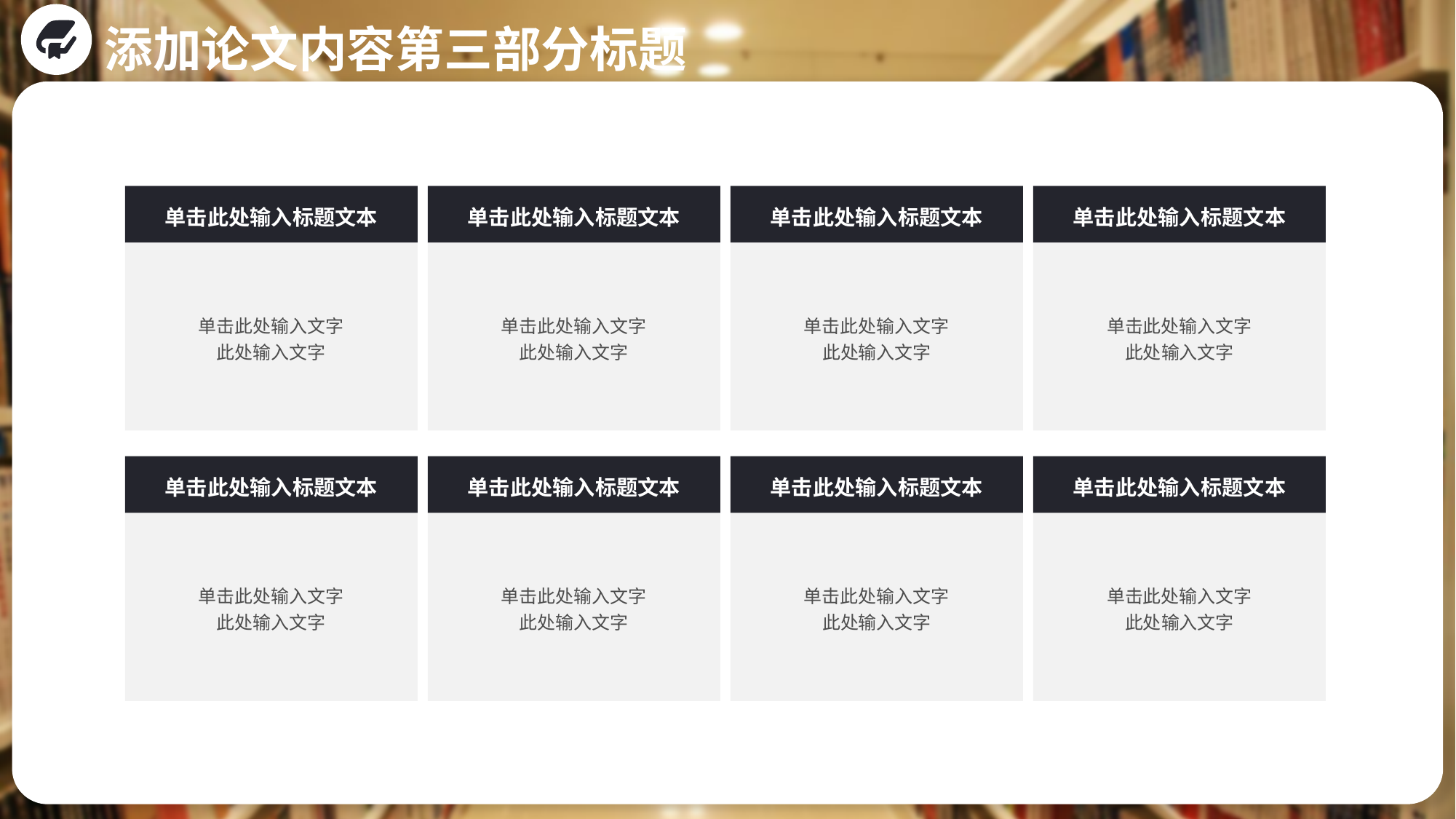

添加论文内容第三部分标题

单击此处输入标题文本
单击此处输入标题文本
单击此处输入标题文本
单击此处输入标题文本
单击此处输入文字
此处输入文字
单击此处输入文字
此处输入文字
单击此处输入文字
此处输入文字
单击此处输入文字
此处输入文字
单击此处输入标题文本
单击此处输入标题文本
单击此处输入标题文本
单击此处输入标题文本
单击此处输入文字
此处输入文字
单击此处输入文字
此处输入文字
单击此处输入文字
此处输入文字
单击此处输入文字
此处输入文字